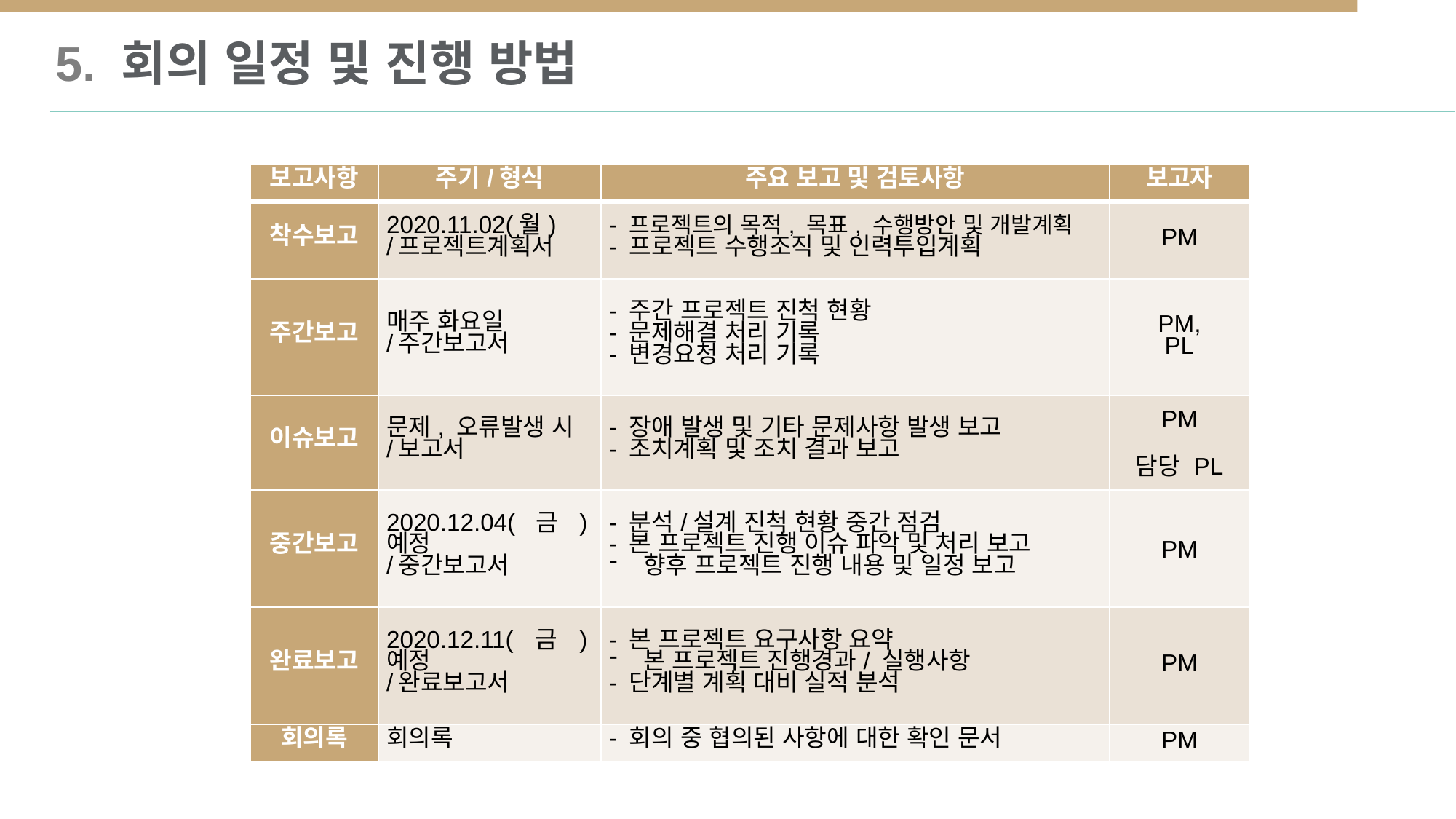

5. 회의 일정 및 진행 방법
| 보고사항 | 주기/형식 | 주요 보고 및 검토사항 | 보고자 |
| --- | --- | --- | --- |
| 착수보고 | 2020.11.02(월) /프로젝트계획서 | - 프로젝트의 목적, 목표, 수행방안 및 개발계획 - 프로젝트 수행조직 및 인력투입계획 | PM |
| 주간보고 | 매주 화요일 /주간보고서 | - 주간 프로젝트 진척 현황 - 문제해결 처리 기록 - 변경요청 처리 기록 | PM, PL |
| 이슈보고 | 문제, 오류발생 시 /보고서 | - 장애 발생 및 기타 문제사항 발생 보고 - 조치계획 및 조치 결과 보고 | PM 담당 PL |
| 중간보고 | 2020.12.04(금)예정 /중간보고서 | - 분석/설계 진척 현황 중간 점검 - 본 프로젝트 진행 이슈 파악 및 처리 보고 향후 프로젝트 진행 내용 및 일정 보고 | PM |
| 완료보고 | 2020.12.11(금)예정 /완료보고서 | - 본 프로젝트 요구사항 요약 본 프로젝트 진행경과/ 실행사항 - 단계별 계획 대비 실적 분석 | PM |
| 회의록 | 회의록 | - 회의 중 협의된 사항에 대한 확인 문서 | PM |